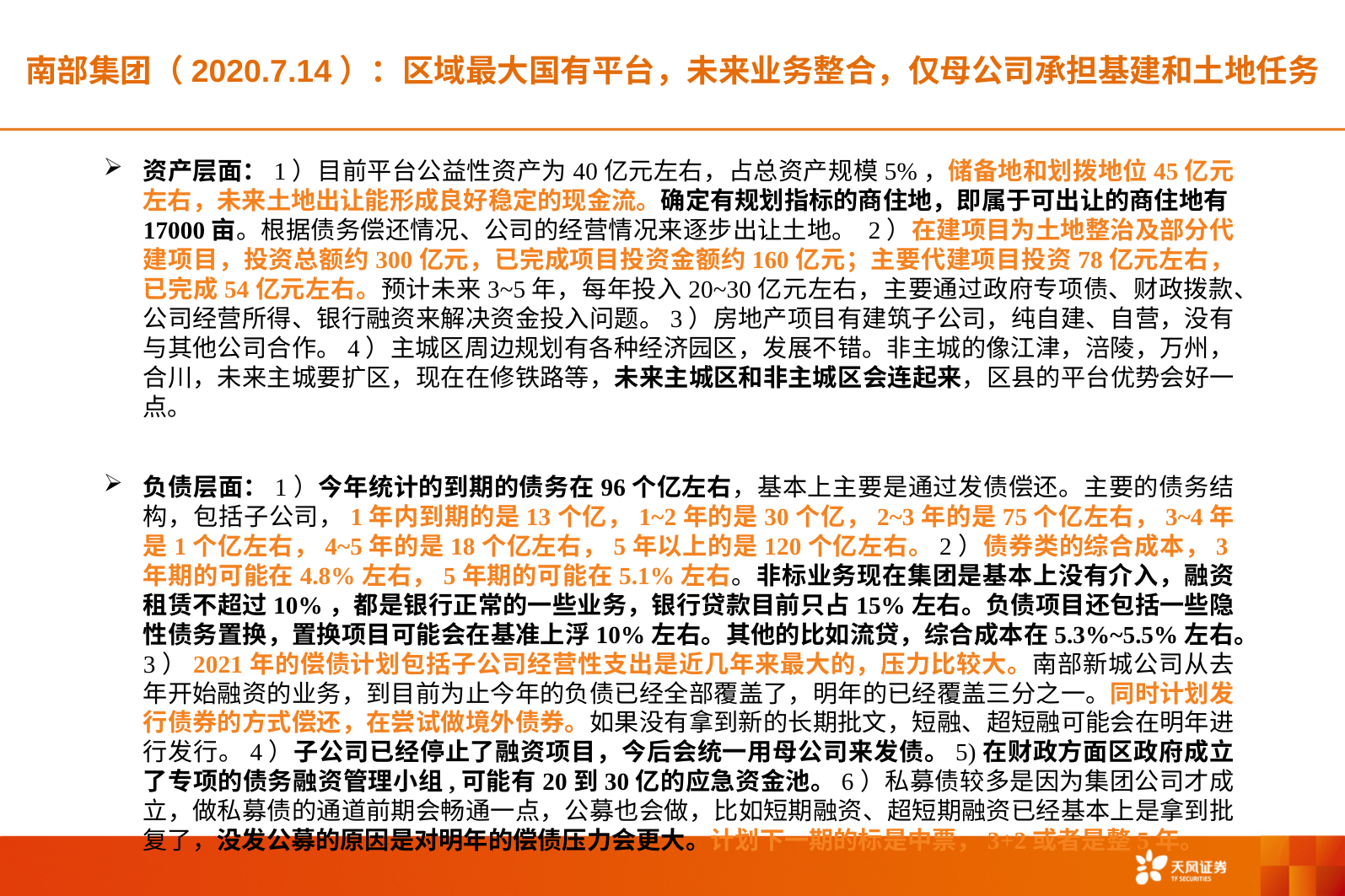

南部集团（2020.7.14）：区域最大国有平台，未来业务整合，仅母公司承担基建和土地任务
资产层面：1）目前平台公益性资产为40亿元左右，占总资产规模5%，储备地和划拨地位45亿元左右，未来土地出让能形成良好稳定的现金流。确定有规划指标的商住地，即属于可出让的商住地有17000亩。根据债务偿还情况、公司的经营情况来逐步出让土地。 2）在建项目为土地整治及部分代建项目，投资总额约300亿元，已完成项目投资金额约160亿元；主要代建项目投资78亿元左右，已完成54亿元左右。预计未来3~5年，每年投入20~30亿元左右，主要通过政府专项债、财政拨款、公司经营所得、银行融资来解决资金投入问题。3）房地产项目有建筑子公司，纯自建、自营，没有与其他公司合作。4）主城区周边规划有各种经济园区，发展不错。非主城的像江津，涪陵，万州，合川，未来主城要扩区，现在在修铁路等，未来主城区和非主城区会连起来，区县的平台优势会好一点。

负债层面：1）今年统计的到期的债务在96个亿左右，基本上主要是通过发债偿还。主要的债务结构，包括子公司，1年内到期的是13个亿，1~2年的是30个亿，2~3年的是75个亿左右，3~4年是1个亿左右，4~5年的是18个亿左右，5年以上的是120个亿左右。2）债券类的综合成本，3年期的可能在4.8%左右，5年期的可能在5.1%左右。非标业务现在集团是基本上没有介入，融资租赁不超过10%，都是银行正常的一些业务，银行贷款目前只占15%左右。负债项目还包括一些隐性债务置换，置换项目可能会在基准上浮10%左右。其他的比如流贷，综合成本在5.3%~5.5%左右。3）2021年的偿债计划包括子公司经营性支出是近几年来最大的，压力比较大。南部新城公司从去年开始融资的业务，到目前为止今年的负债已经全部覆盖了，明年的已经覆盖三分之一。同时计划发行债券的方式偿还，在尝试做境外债券。如果没有拿到新的长期批文，短融、超短融可能会在明年进行发行。4）子公司已经停止了融资项目，今后会统一用母公司来发债。5)在财政方面区政府成立了专项的债务融资管理小组,可能有20到30亿的应急资金池。6）私募债较多是因为集团公司才成立，做私募债的通道前期会畅通一点，公募也会做，比如短期融资、超短期融资已经基本上是拿到批复了，没发公募的原因是对明年的偿债压力会更大。计划下一期的标是中票，3+2或者是整5年。
29